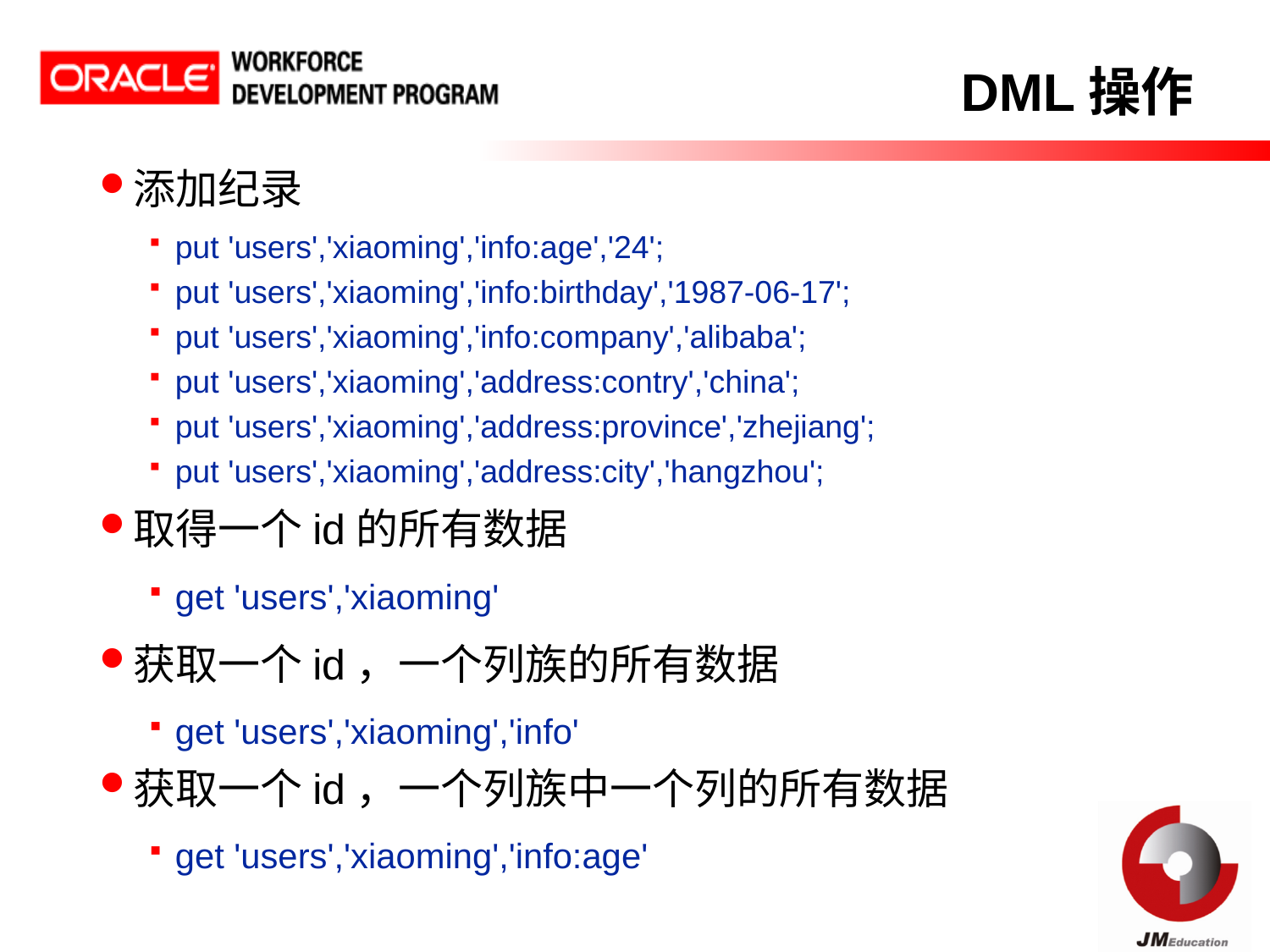

DML操作
添加纪录
put 'users','xiaoming','info:age','24';
put 'users','xiaoming','info:birthday','1987-06-17';
put 'users','xiaoming','info:company','alibaba';
put 'users','xiaoming','address:contry','china';
put 'users','xiaoming','address:province','zhejiang';
put 'users','xiaoming','address:city','hangzhou';
取得一个id的所有数据
get 'users','xiaoming'
获取一个id，一个列族的所有数据
get 'users','xiaoming','info'
获取一个id，一个列族中一个列的所有数据
get 'users','xiaoming','info:age'